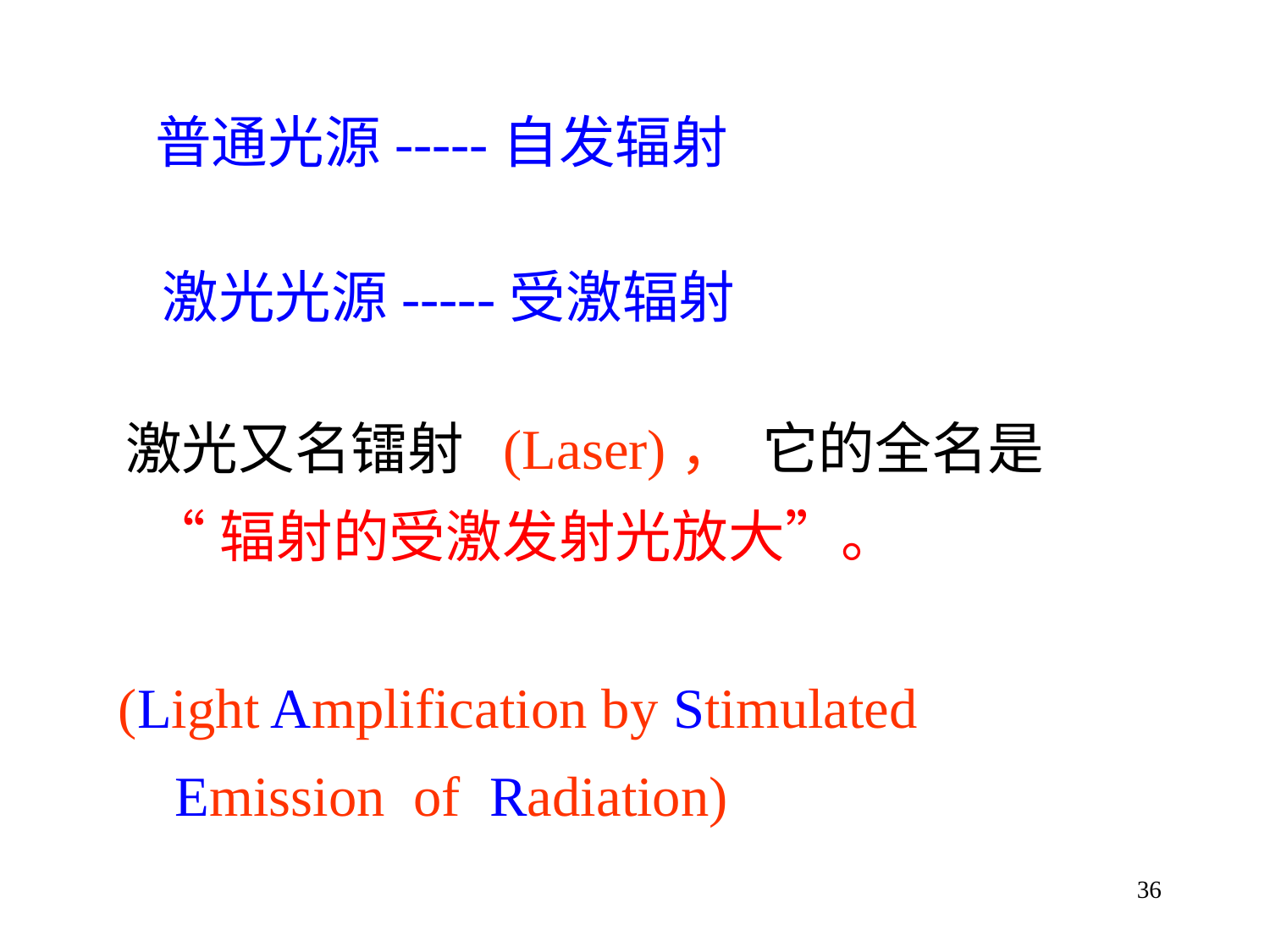

普通光源-----自发辐射
  激光光源-----受激辐射
 激光又名镭射  (Laser)，  它的全名是
    “辐射的受激发射光放大”。
(Light Amplification by Stimulated
    Emission  of  Radiation)
36